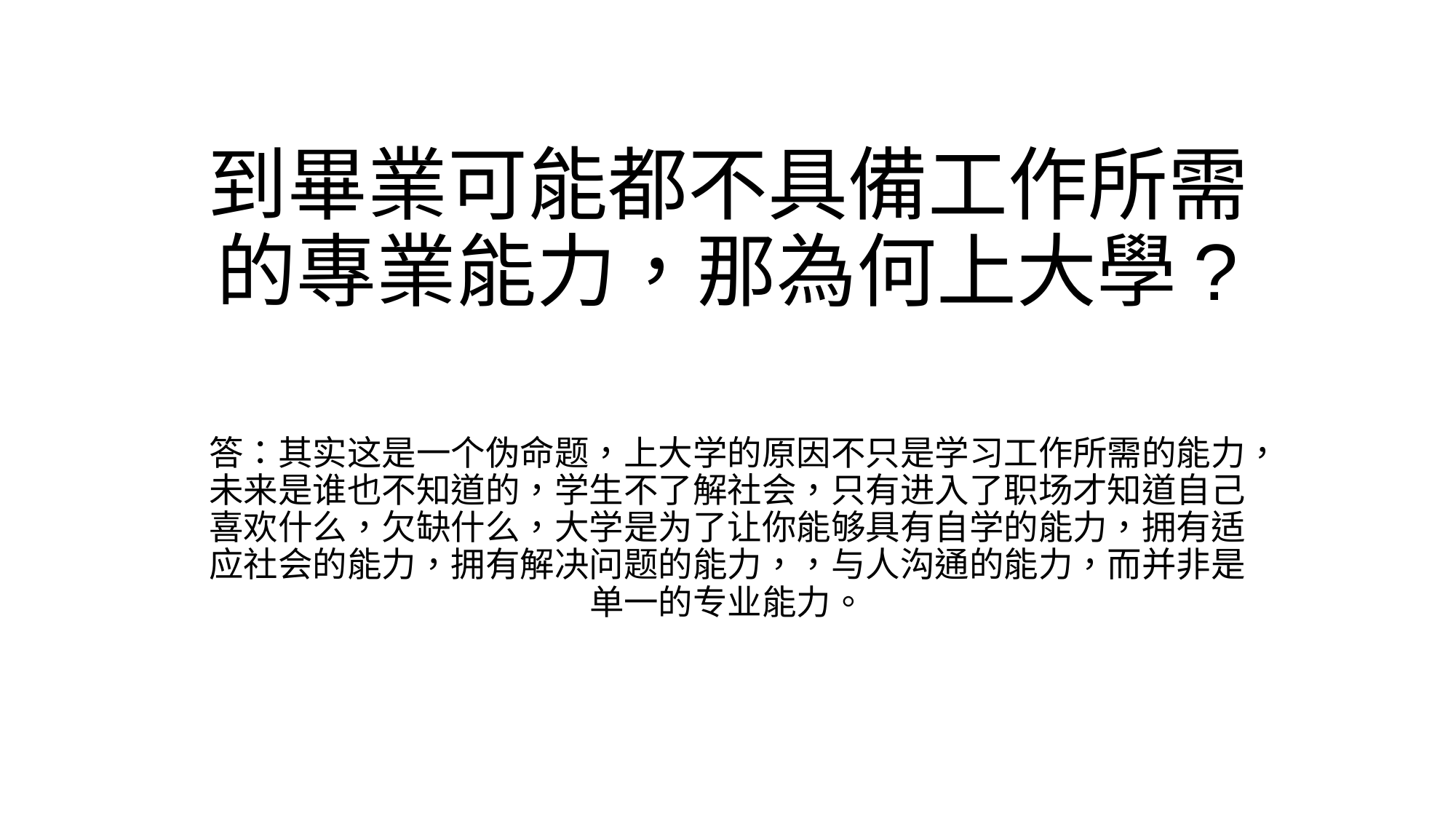

# 到畢業可能都不具備工作所需的專業能力，那為何上大學?
答：其实这是一个伪命题，上大学的原因不只是学习工作所需的能力，未来是谁也不知道的，学生不了解社会，只有进入了职场才知道自己喜欢什么，欠缺什么，大学是为了让你能够具有自学的能力，拥有适应社会的能力，拥有解决问题的能力，，与人沟通的能力，而并非是单一的专业能力。